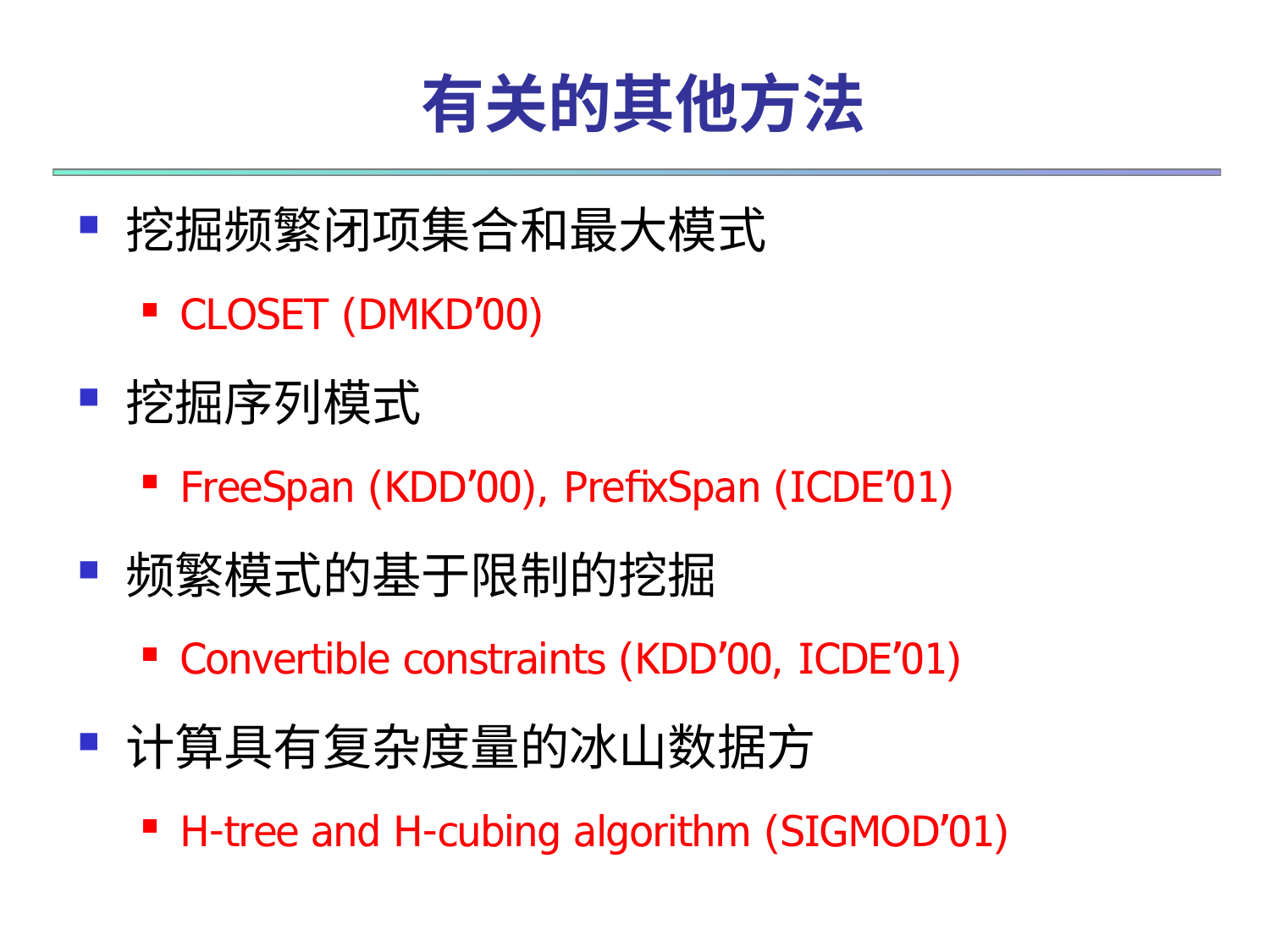

# 有关的其他方法
挖掘频繁闭项集合和最大模式
CLOSET (DMKD’00)
挖掘序列模式
FreeSpan (KDD’00), PrefixSpan (ICDE’01)
频繁模式的基于限制的挖掘
Convertible constraints (KDD’00, ICDE’01)
计算具有复杂度量的冰山数据方
H-tree and H-cubing algorithm (SIGMOD’01)
59